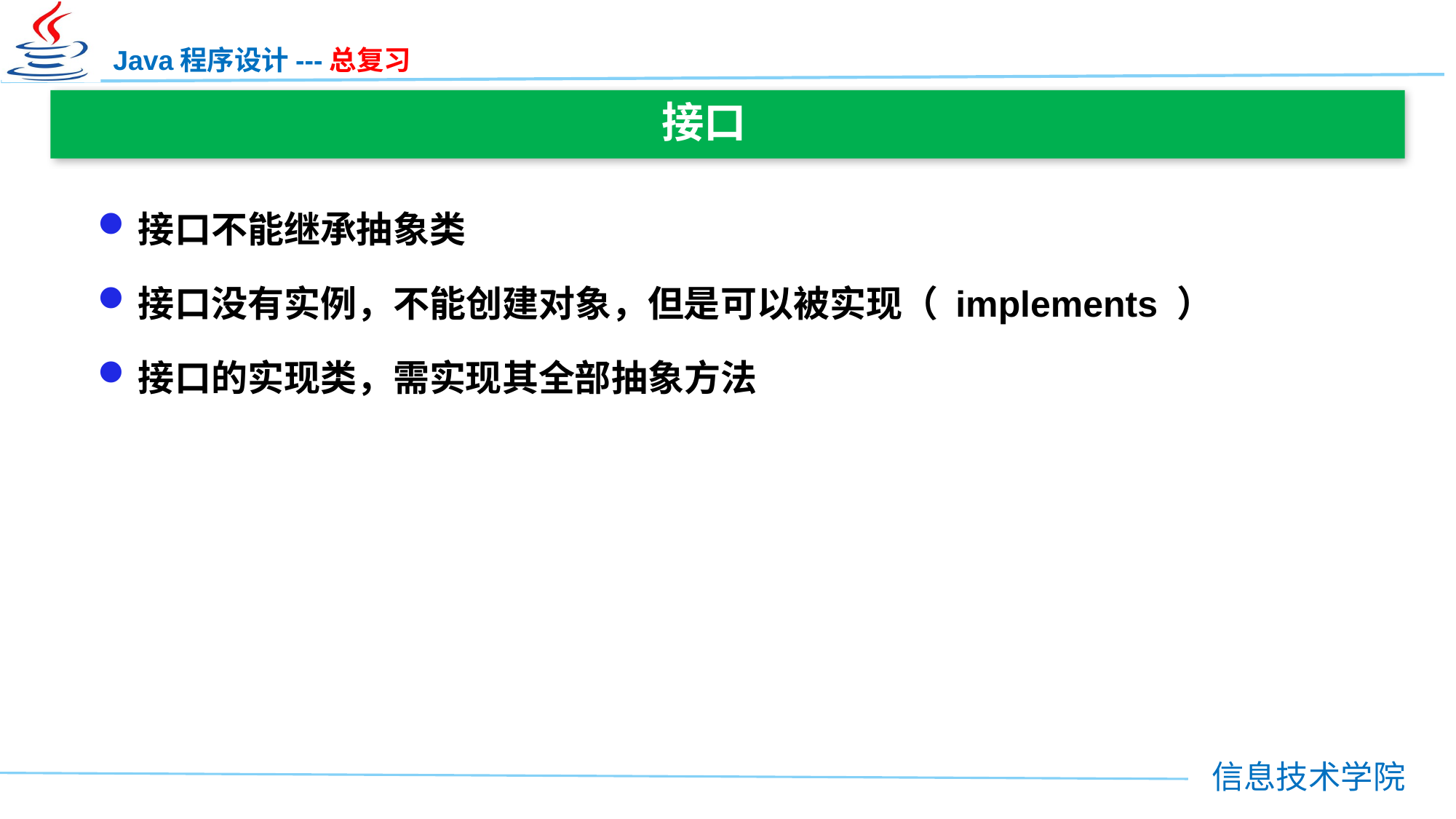

接口
接口不能继承抽象类
接口没有实例，不能创建对象，但是可以被实现（ implements ）
接口的实现类，需实现其全部抽象方法